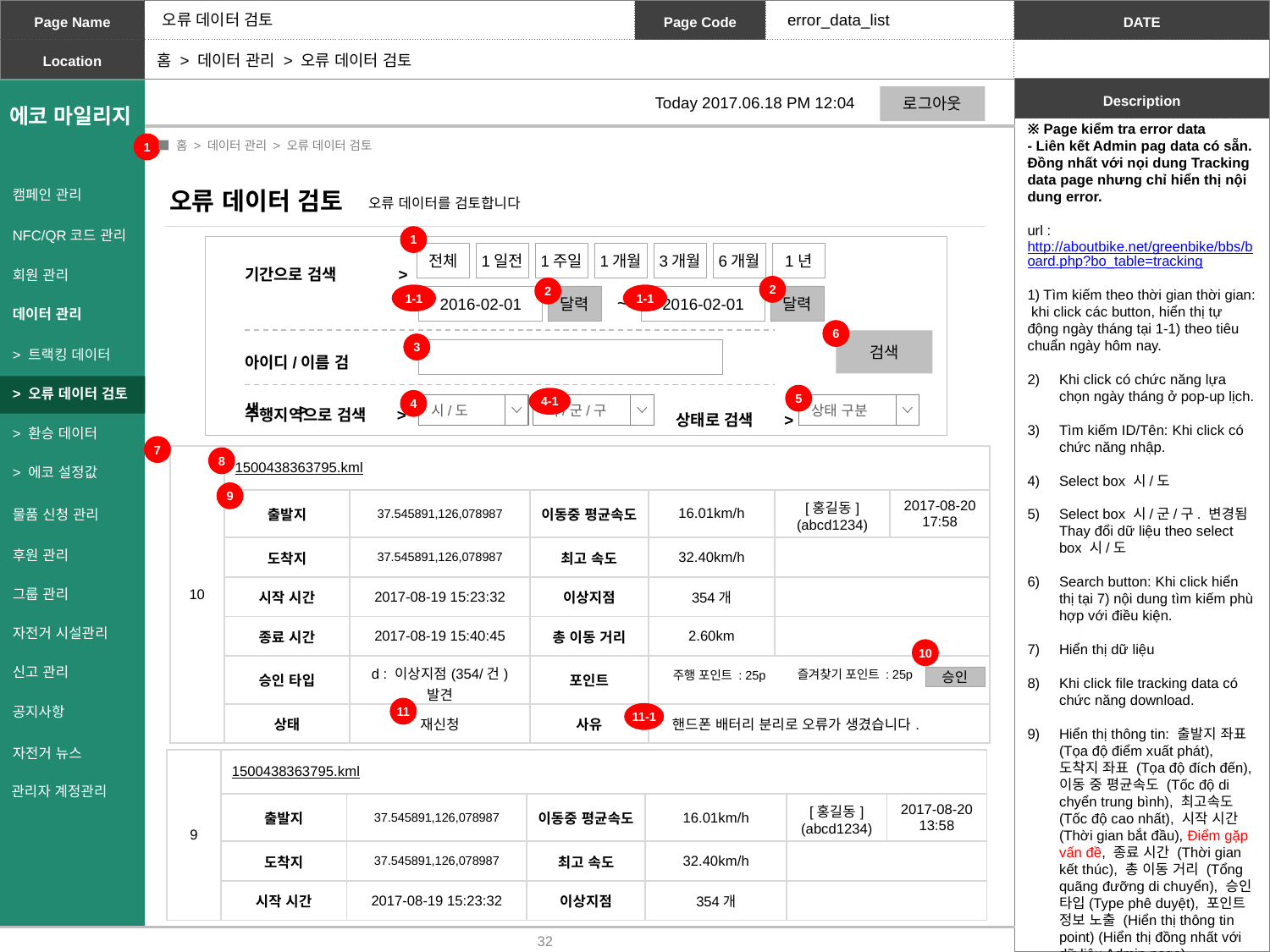

오류 데이터 검토
error_data_list
홈 > 데이터 관리 > 오류 데이터 검토
로그아웃
Today 2017.06.18 PM 12:04
※ Page kiểm tra error data
- Liên kết Admin pag data có sẵn. Đồng nhất với nọi dung Tracking data page nhưng chỉ hiển thị nội dung error.

url : http://aboutbike.net/greenbike/bbs/board.php?bo_table=tracking

1) Tìm kiếm theo thời gian thời gian:  khi click các button, hiển thị tự động ngày tháng tại 1-1) theo tiêu chuẩn ngày hôm nay.

Khi click có chức năng lựa chọn ngày tháng ở pop-up lịch.

Tìm kiếm ID/Tên: Khi click có chức năng nhập.

Select box 시/도

Select box 시/군/구. 변경됨 Thay đổi dữ liệu theo select box 시/도

Search button: Khi click hiển thị tại 7) nội dung tìm kiếm phù hợp với điều kiện.

Hiển thị dữ liệu

Khi click file tracking data có chức năng download.

Hiển thị thông tin: 출발지 좌표 (Tọa độ điểm xuất phát), 도착지 좌표 (Tọa độ đích đến), 이동 중 평균속도 (Tốc độ di chyển trung bình), 최고속도 (Tốc độ cao nhất), 시작 시간 (Thời gian bắt đầu), Điểm gặp vấn đề, 종료 시간 (Thời gian kết thúc), 총 이동 거리 (Tổng quãng đưỡng di chuyển), 승인 타입(Type phê duyệt), 포인트 정보 노출 (Hiển thị thông tin point) (Hiển thị đồng nhất với dữ liệu Admin page)

Button phê duyệt : Khi click, xử lý phê duyệt.
Status : Hiển thị trạng thái trong số Error/Đăng ký lại/Xử lý phê duyệt.
Error : Trạng thái được lưu với dữ liệu lỗi
Đăng ký lại : Trong trường hợp user đăgn ký lại thay đổi trạng thái thành đăng ký lại và hiển thị lý do.
Xử lý phê duyệt : Khi admin click vào button phê duyệt 10), xử lý phê duyệt và chuyển trạng thái thành phê duyệt.
   ■ 홈 > 데이터 관리 > 오류 데이터 검토
1
캠페인 관리
NFC/QR코드 관리
회원 관리
데이터 관리
> 트랙킹 데이터
> 오류 데이터 검토

> 환승 데이터
> 에코 설정값
물품 신청 관리
후원 관리
그룹 관리
자전거 시설관리
신고 관리
공지사항
자전거 뉴스
오류 데이터 검토
오류 데이터를 검토합니다
1
기간으로 검색             >

전체
1일전
1주일
1개월
3개월
6개월
1년
2
2
1-1
~
2016-02-01
달력
2016-02-01
달력
1-1
아이디/이름 검색        >
6
검색
3

주행지역으로 검색      >
 상태로 검색      >
5
4-1
4
시/도

시/군/구

상태 구분

7
| 10 | 1500438363795.kml |  |  |  |  |  |
| --- | --- | --- | --- | --- | --- | --- |
|  | 출발지 | 37.545891,126,078987 | 이동중 평균속도 | 16.01km/h | [홍길동] (abcd1234) | 2017-08-20 17:58 |
|  | 도착지 | 37.545891,126,078987 | 최고 속도 | 32.40km/h |  |  |
|  | 시작 시간 | 2017-08-19 15:23:32 | 이상지점 | 354개 |  |  |
|  | 종료 시간 | 2017-08-19 15:40:45 | 총 이동 거리 | 2.60km |  |  |
|  | 승인 타입 | d : 이상지점(354/건) 발견 | 포인트 |  |  |  |
|  | 상태 | 재신청 | 사유 | 핸드폰 배터리 분리로 오류가 생겼습니다. |  |  |
8
9
10
 즐겨찾기 포인트 : 25p
 주행 포인트 : 25p
승인
11
11-1
| 9 | 1500438363795.kml |  |  |  |  |  |
| --- | --- | --- | --- | --- | --- | --- |
|  | 출발지 | 37.545891,126,078987 | 이동중 평균속도 | 16.01km/h | [홍길동] (abcd1234) | 2017-08-20 13:58 |
|  | 도착지 | 37.545891,126,078987 | 최고 속도 | 32.40km/h |  |  |
|  | 시작 시간 | 2017-08-19 15:23:32 | 이상지점 | 354개 |  |  |
관리자 계정관리
32